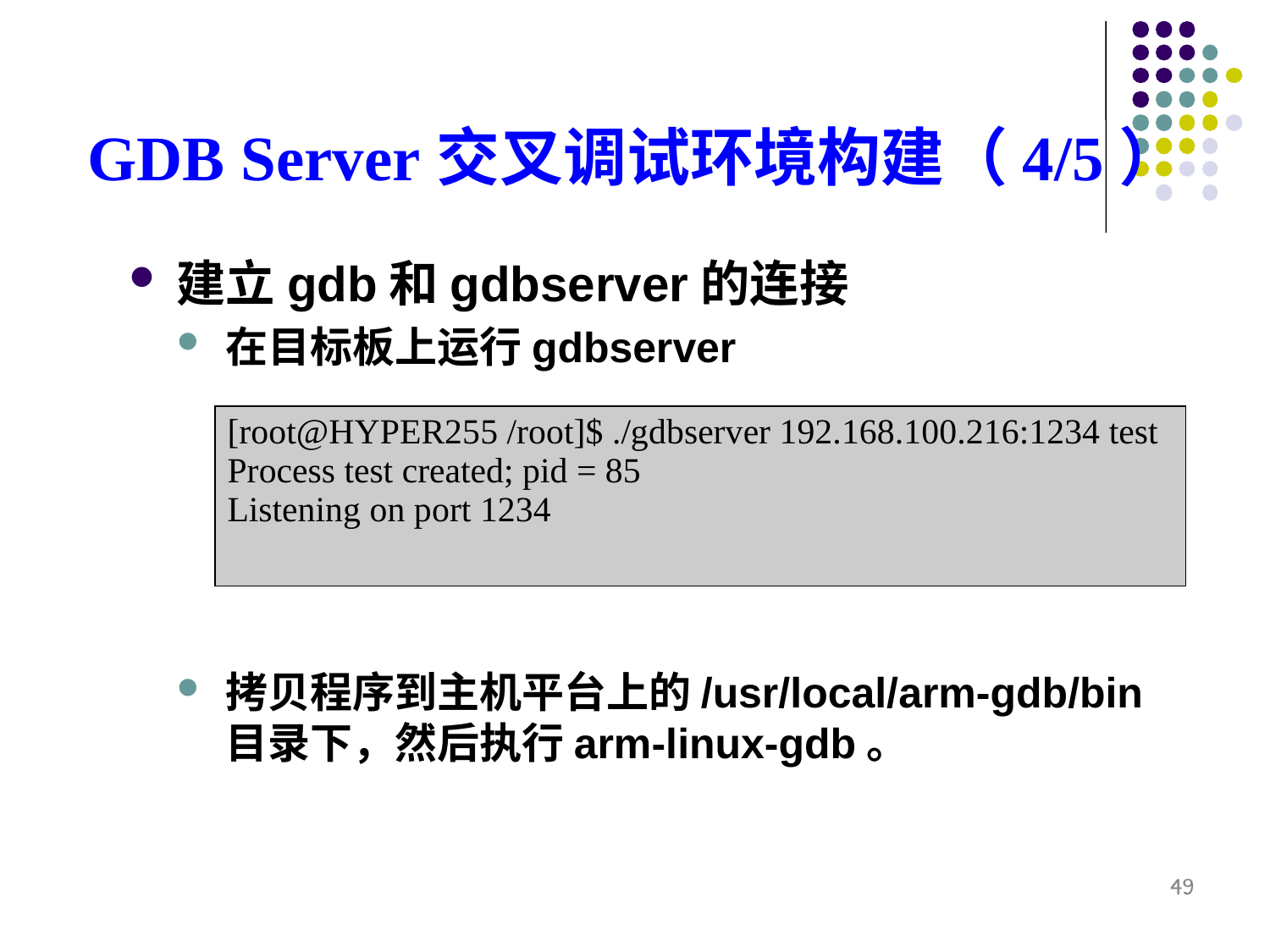

# GDB Server交叉调试环境构建（4/5）
建立gdb和gdbserver的连接
在目标板上运行gdbserver

拷贝程序到主机平台上的/usr/local/arm-gdb/bin目录下，然后执行arm-linux-gdb。
| [root@HYPER255 /root]$ ./gdbserver 192.168.100.216:1234 test Process test created; pid = 85 Listening on port 1234 |
| --- |
49